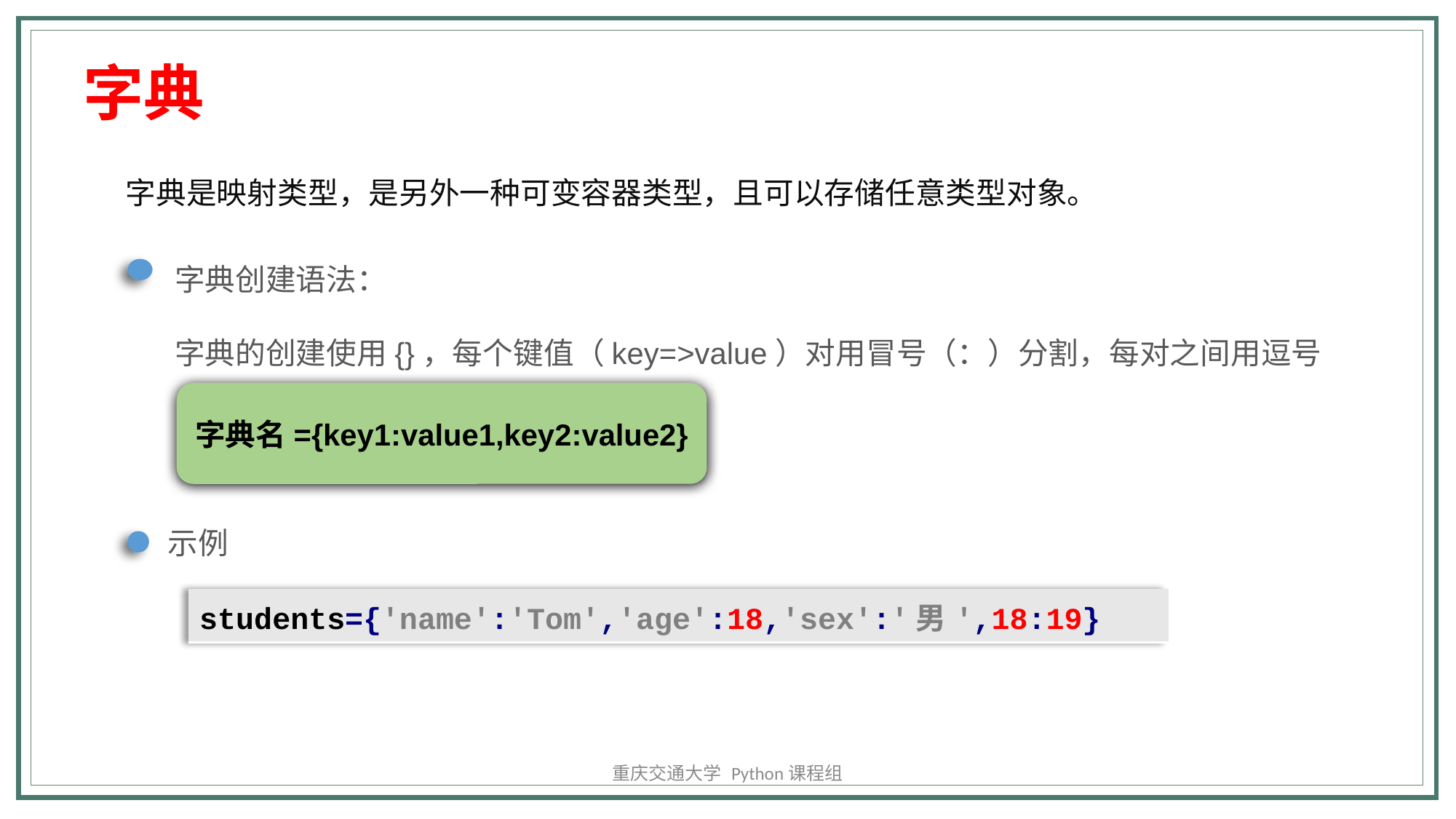

字典
字典是映射类型，是另外一种可变容器类型，且可以存储任意类型对象。

字典创建语法：
字典的创建使用{}，每个键值（key=>value）对用冒号（：）分割，每对之间用逗号（,）分割。

字典名={key1:value1,key2:value2}
示例

| students={'name':'Tom','age':18,'sex':'男',18:19} |
| --- |
重庆交通大学 Python课程组